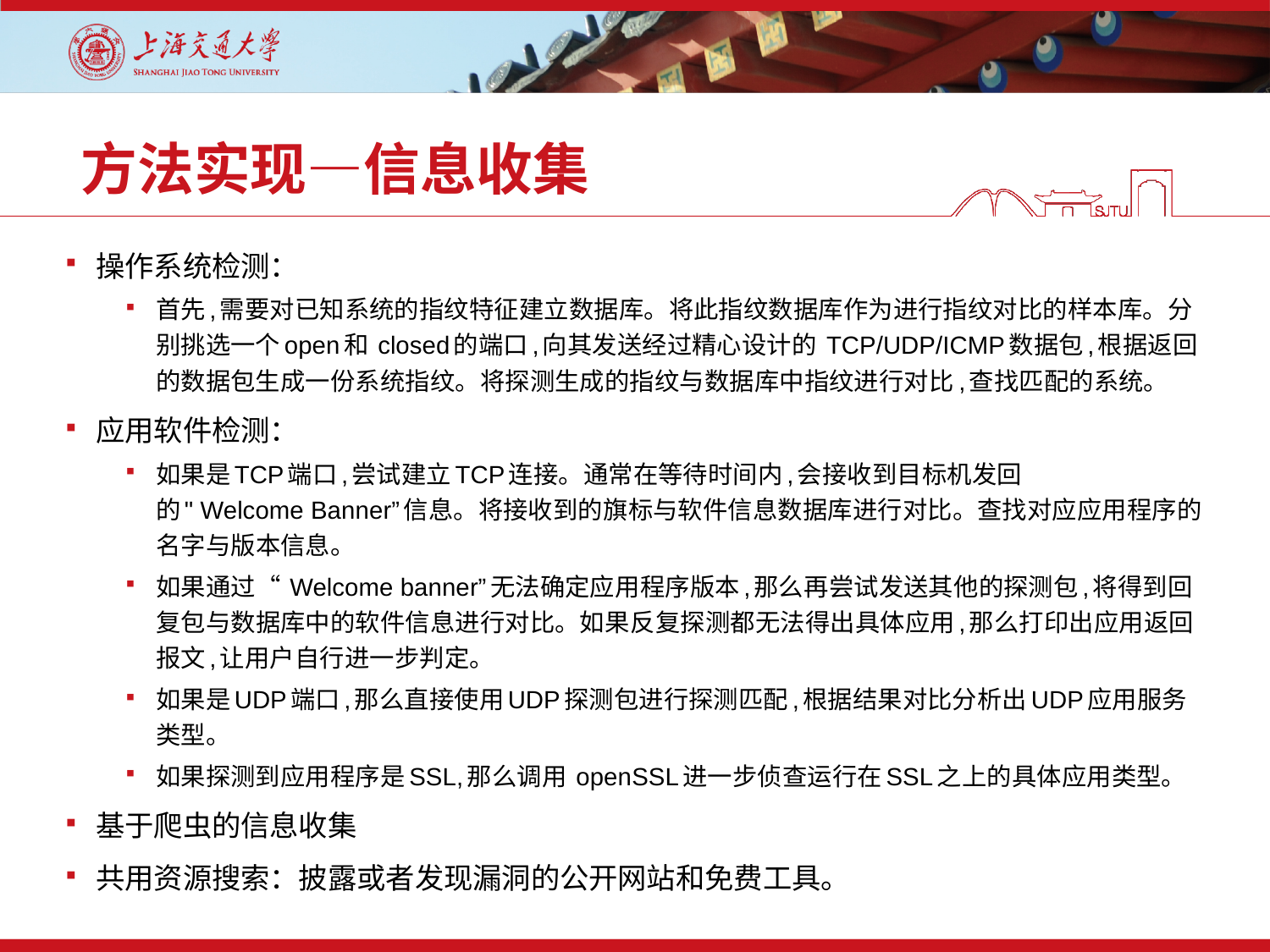

# 方法实现—信息收集
操作系统检测：
首先,需要对已知系统的指纹特征建立数据库。将此指纹数据库作为进行指纹对比的样本库。分别挑选一个open和 closed的端口,向其发送经过精心设计的 TCP/UDP/ICMP数据包,根据返回的数据包生成一份系统指纹。将探测生成的指纹与数据库中指纹进行对比,查找匹配的系统。
应用软件检测：
如果是TCP端口,尝试建立TCP连接。通常在等待时间内,会接收到目标机发回的" Welcome Banner”信息。将接收到的旗标与软件信息数据库进行对比。查找对应应用程序的名字与版本信息。
如果通过“ Welcome banner”无法确定应用程序版本,那么再尝试发送其他的探测包,将得到回复包与数据库中的软件信息进行对比。如果反复探测都无法得出具体应用,那么打印出应用返回报文,让用户自行进一步判定。
如果是UDP端口,那么直接使用UDP探测包进行探测匹配,根据结果对比分析出UDP应用服务类型。
如果探测到应用程序是SSL,那么调用 openSSL进一步侦查运行在SSL之上的具体应用类型。
基于爬虫的信息收集
共用资源搜索：披露或者发现漏洞的公开网站和免费工具。